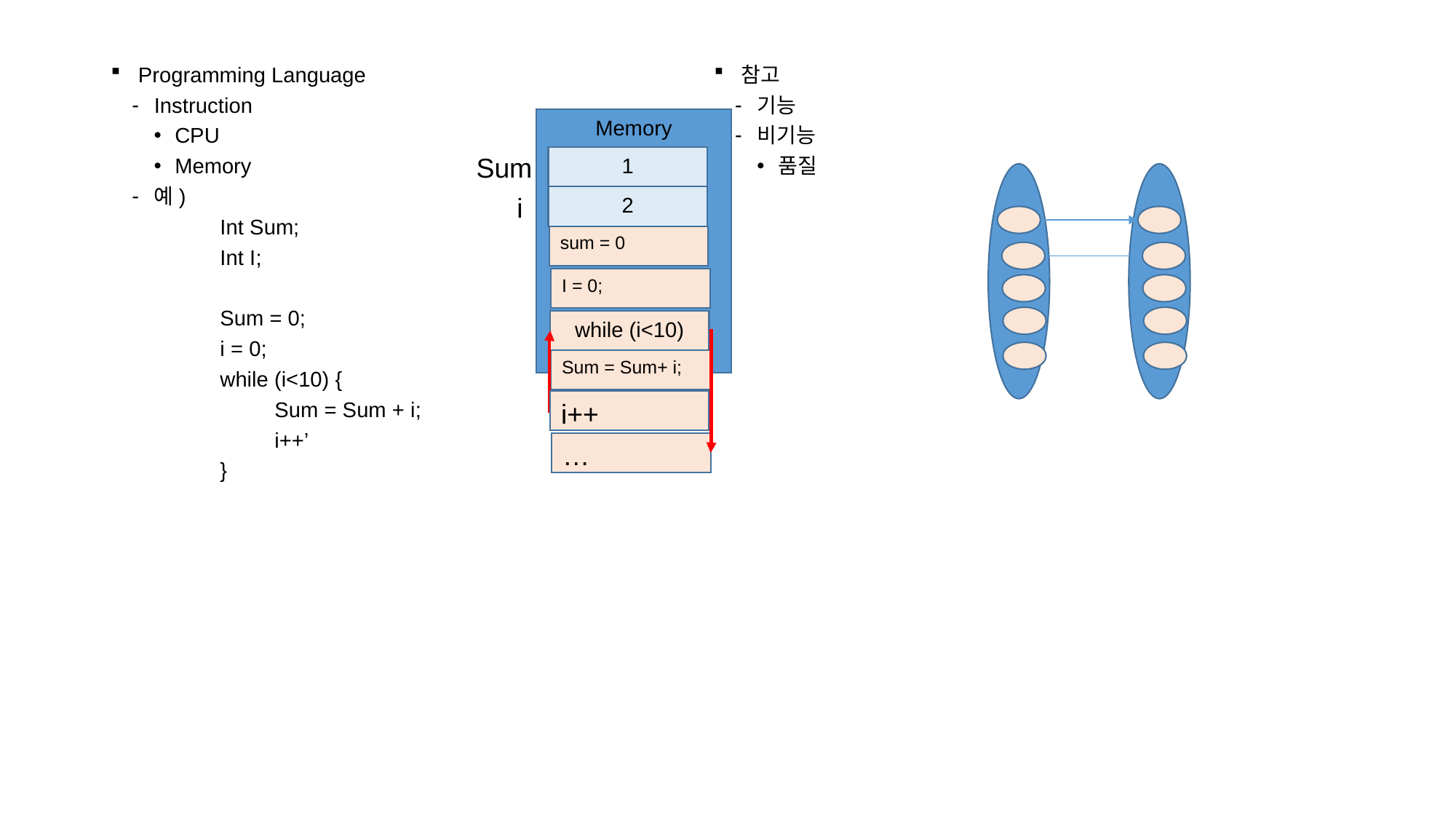

Programming Language
Instruction
CPU
Memory
예)
Int Sum;
Int I;

Sum = 0;
i = 0;
while (i<10) {
Sum = Sum + i;
i++’
}
참고
기능
비기능
품질

Memory
Sum
1

i
2

sum = 0

I = 0;

while (i<10)

Sum = Sum+ i;

i++
…